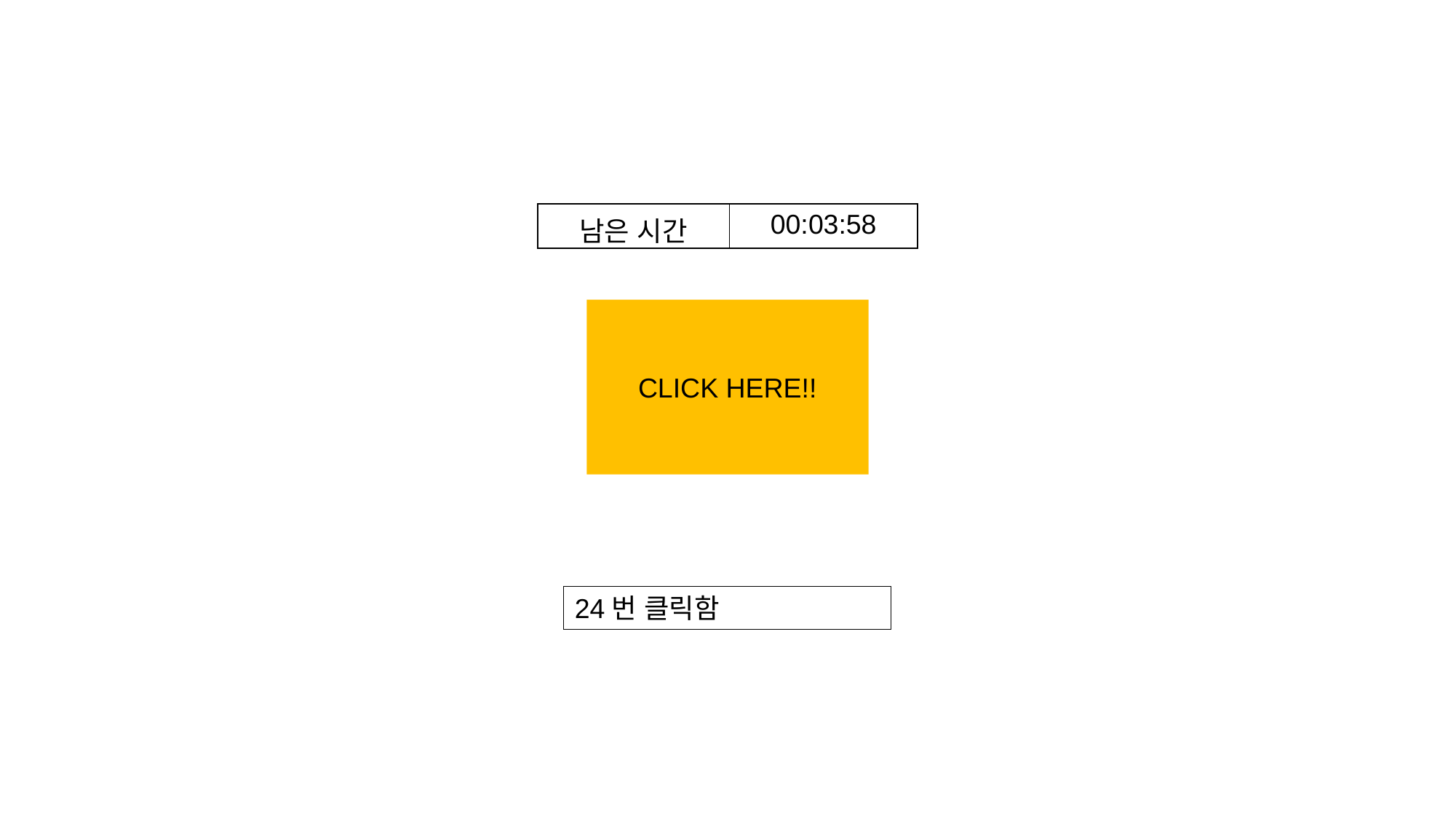

| 남은 시간 | 00:03:58 |
| --- | --- |

CLICK HERE!!

24번 클릭함